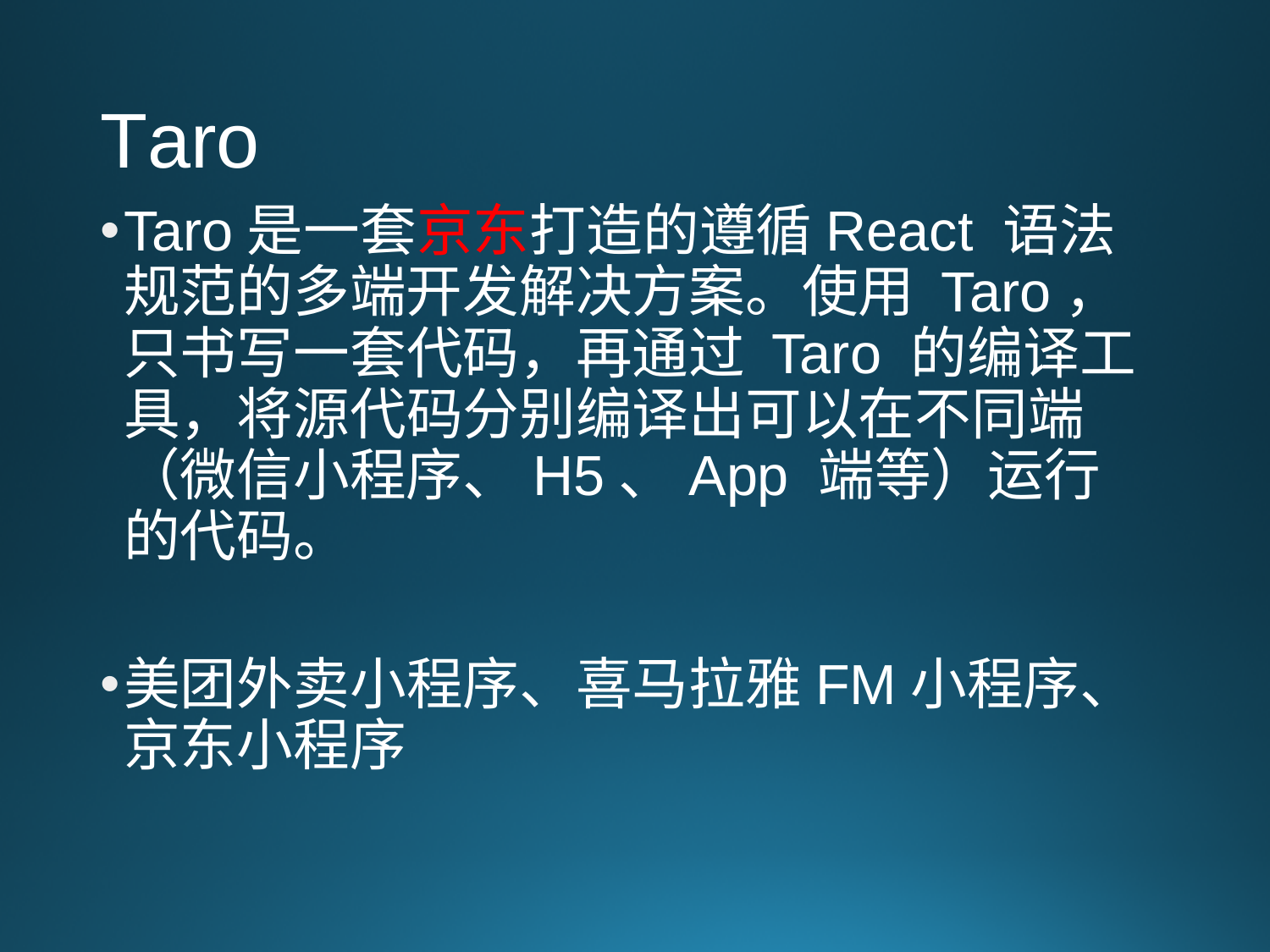

# Taro
Taro是一套京东打造的遵循React 语法规范的多端开发解决方案。使用 Taro，只书写一套代码，再通过 Taro 的编译工具，将源代码分别编译出可以在不同端（微信小程序、H5、App 端等）运行的代码。

美团外卖小程序、喜马拉雅FM小程序、京东小程序